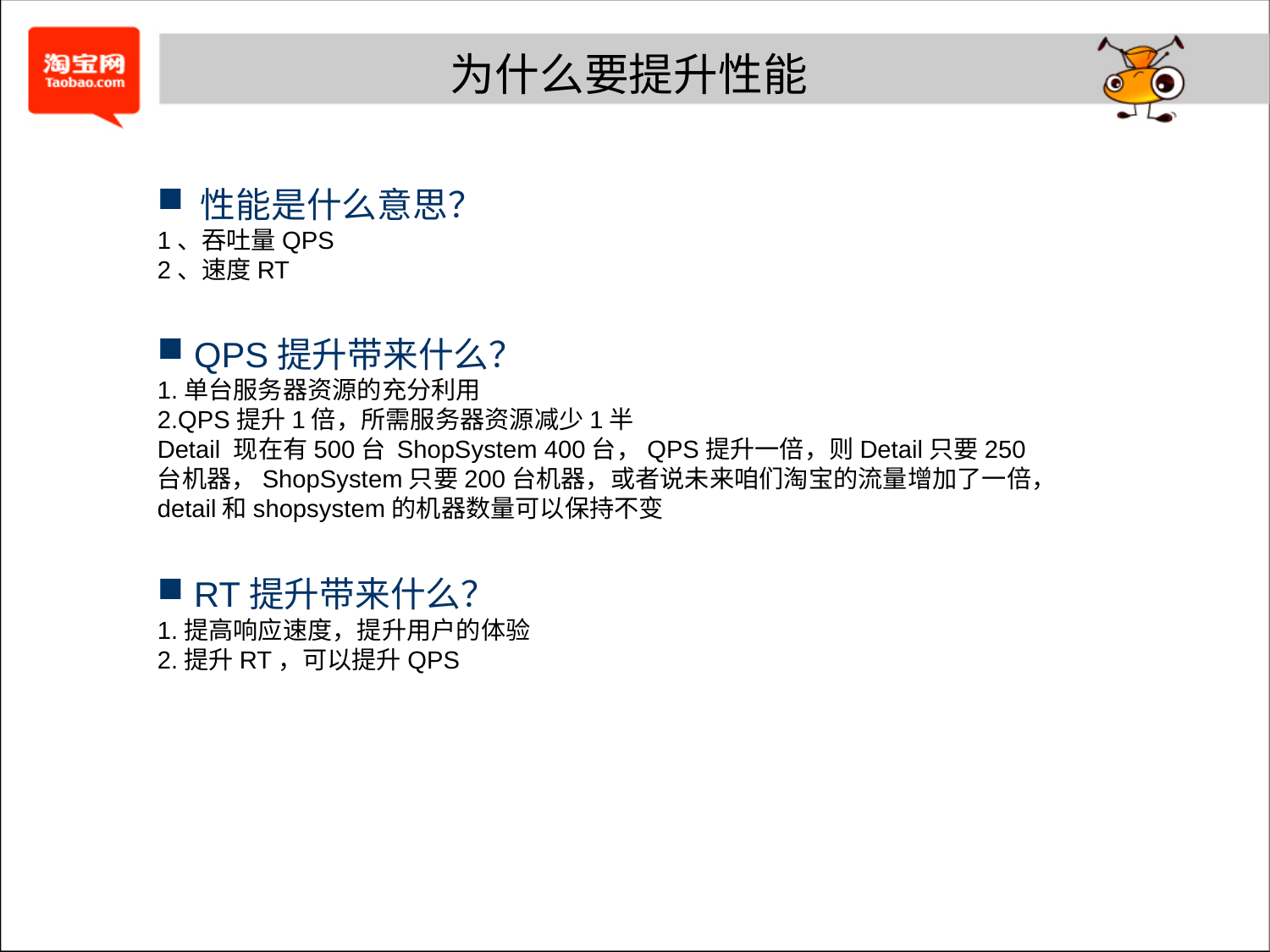

为什么要提升性能
 性能是什么意思？
1、吞吐量QPS
2、速度RT
 QPS提升带来什么？
1.单台服务器资源的充分利用
2.QPS提升1倍，所需服务器资源减少1半
Detail 现在有500台 ShopSystem 400台，QPS提升一倍，则Detail只要250台机器，ShopSystem只要200台机器，或者说未来咱们淘宝的流量增加了一倍，detail和shopsystem的机器数量可以保持不变
 RT提升带来什么？
1.提高响应速度，提升用户的体验
2.提升RT，可以提升QPS